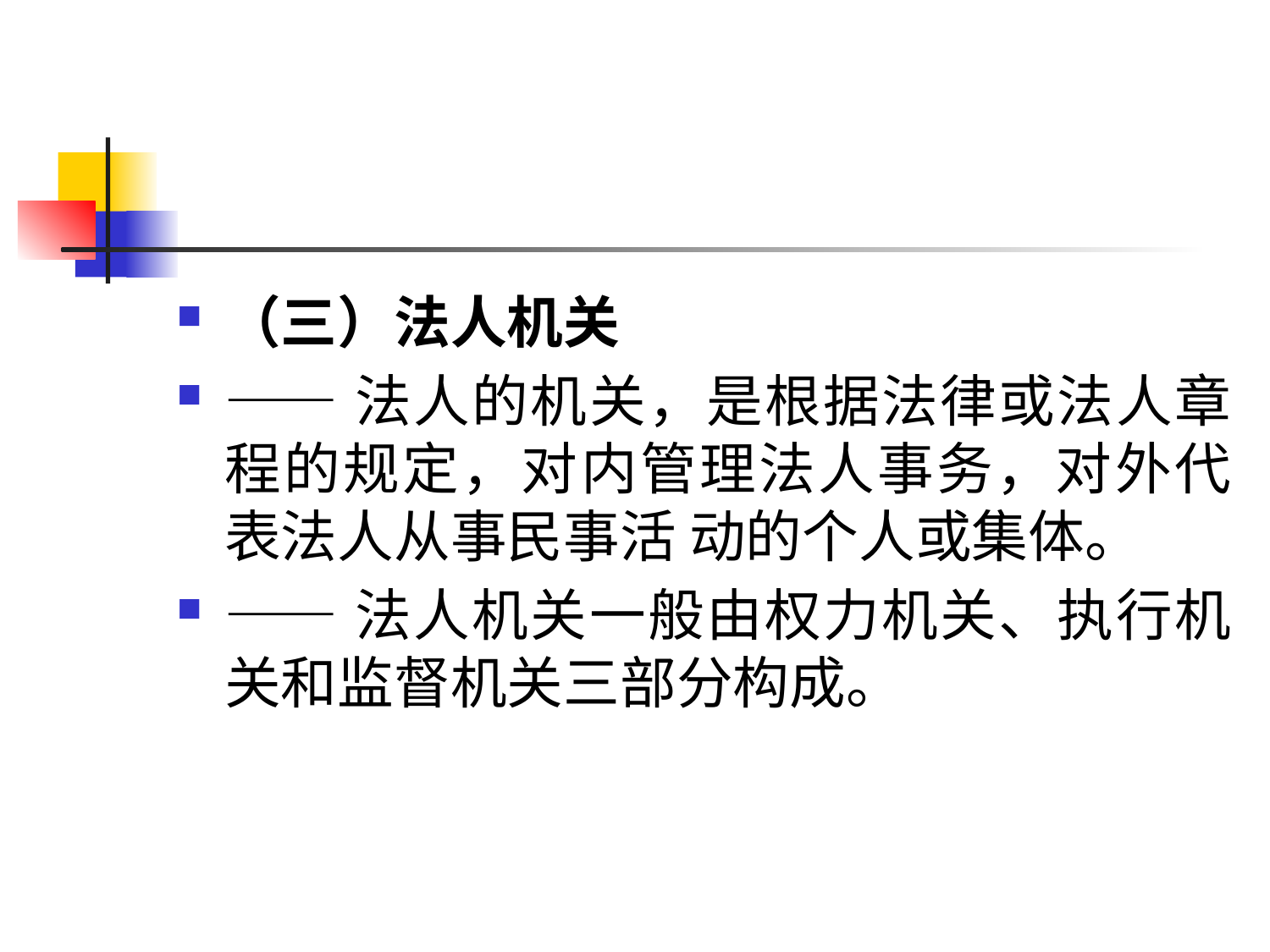

#
（三）法人机关
——法人的机关，是根据法律或法人章程的规定，对内管理法人事务，对外代表法人从事民事活 动的个人或集体。
——法人机关一般由权力机关、执行机关和监督机关三部分构成。